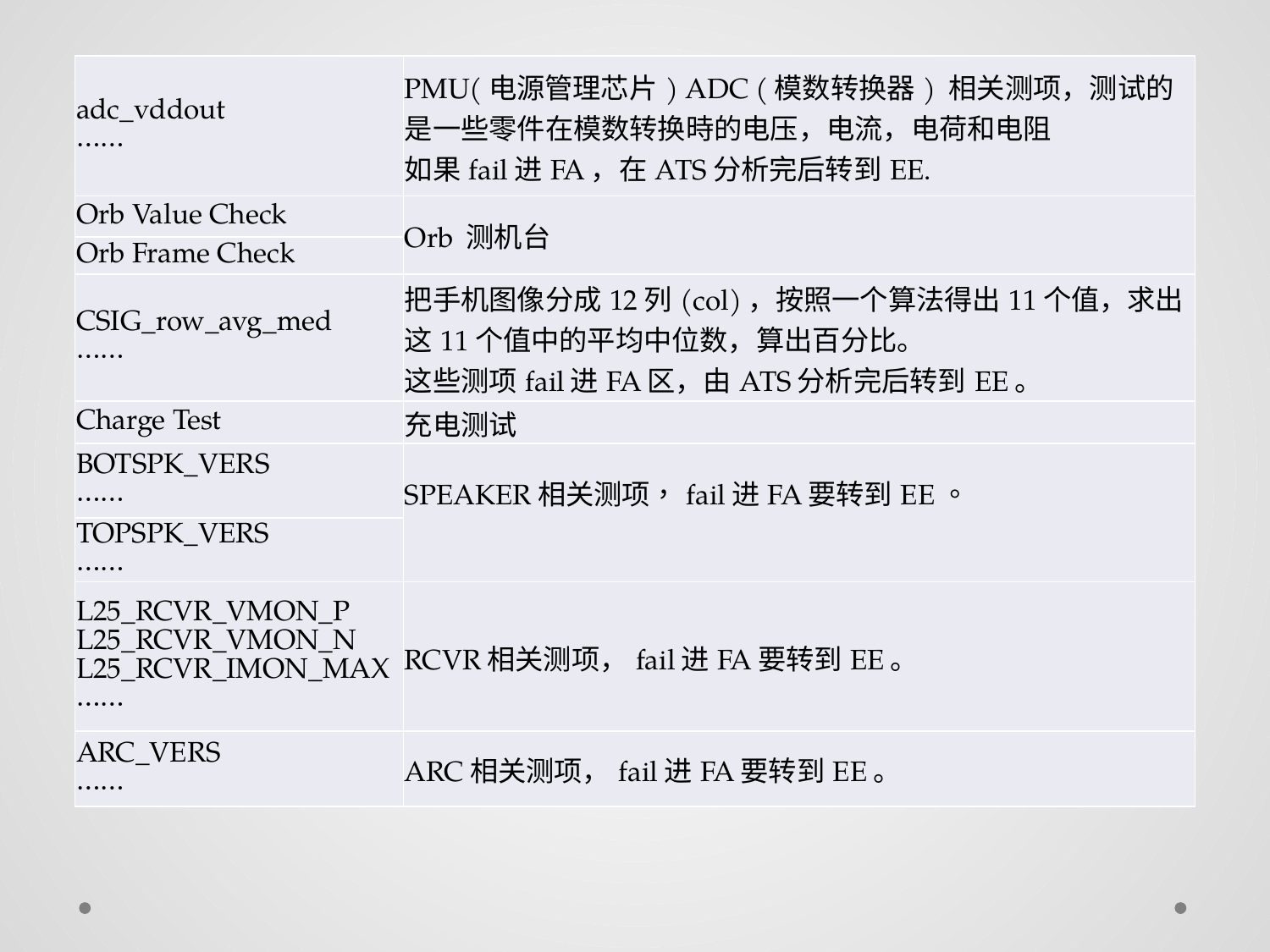

#
| adc\_vddout …… | PMU(电源管理芯片) ADC (模数转换器) 相关测项，测试的是一些零件在模数转换時的电压，电流，电荷和电阻 如果fail进FA，在ATS分析完后转到EE. |
| --- | --- |
| Orb Value Check | Orb 测机台 |
| Orb Frame Check |  |
| CSIG\_row\_avg\_med …… | 把手机图像分成12列(col)，按照一个算法得出11个值，求出这11个值中的平均中位数，算出百分比。 这些测项fail进FA区，由ATS分析完后转到EE。 |
| Charge Test | 充电测试 |
| BOTSPK\_VERS …… | SPEAKER相关测项，fail进FA要转到EE。 |
| TOPSPK\_VERS …… |  |
| L25\_RCVR\_VMON\_P L25\_RCVR\_VMON\_N L25\_RCVR\_IMON\_MAX …… | RCVR相关测项，fail进FA要转到EE。 |
| ARC\_VERS …… | ARC相关测项，fail进FA要转到EE。 |